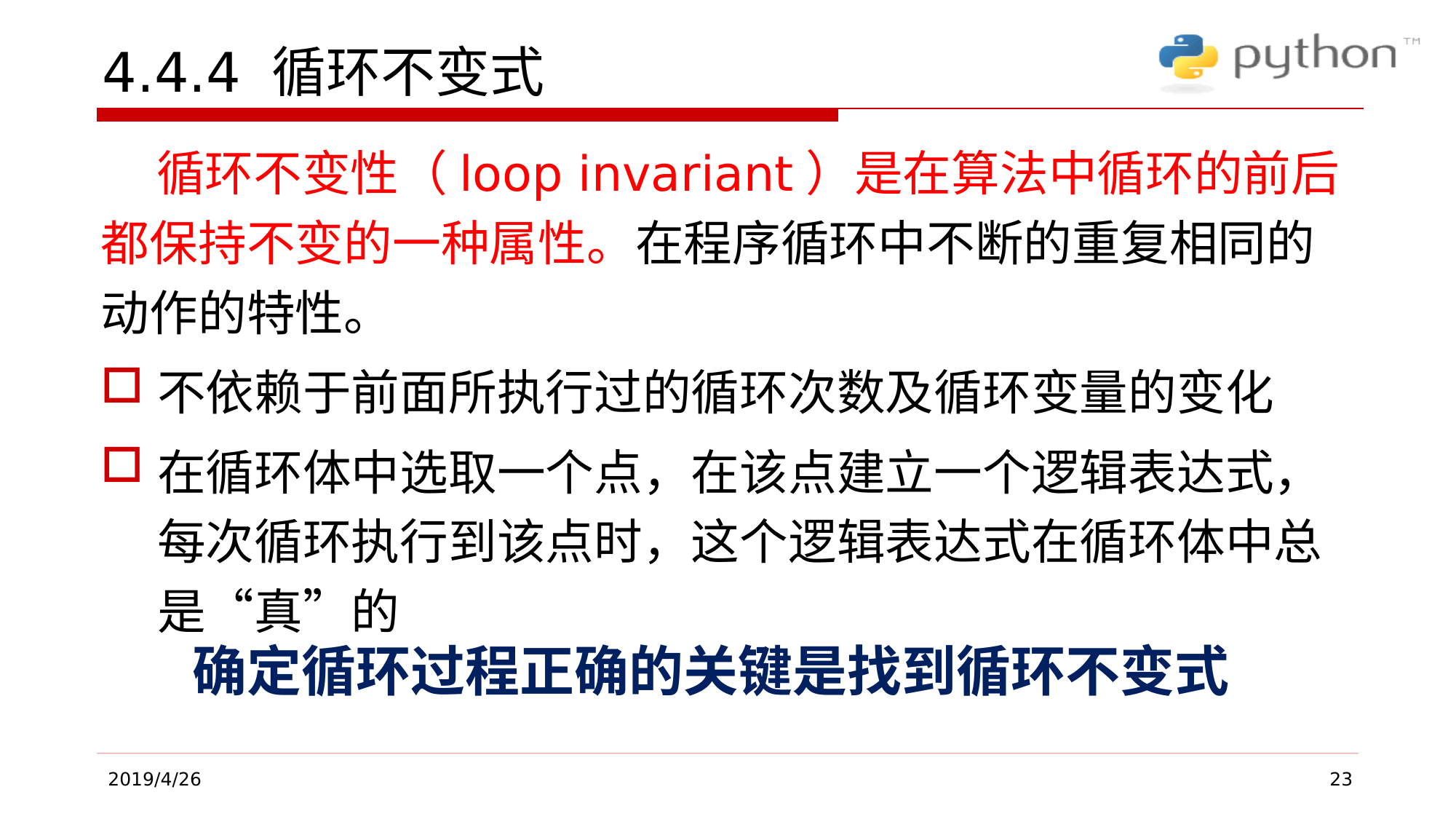

# 4.4.4 循环不变式
    循环不变性（loop invariant）是在算法中循环的前后都保持不变的一种属性。在程序循环中不断的重复相同的动作的特性。
不依赖于前面所执行过的循环次数及循环变量的变化
在循环体中选取一个点，在该点建立一个逻辑表达式，每次循环执行到该点时，这个逻辑表达式在循环体中总是“真”的
确定循环过程正确的关键是找到循环不变式
23
2019/4/26